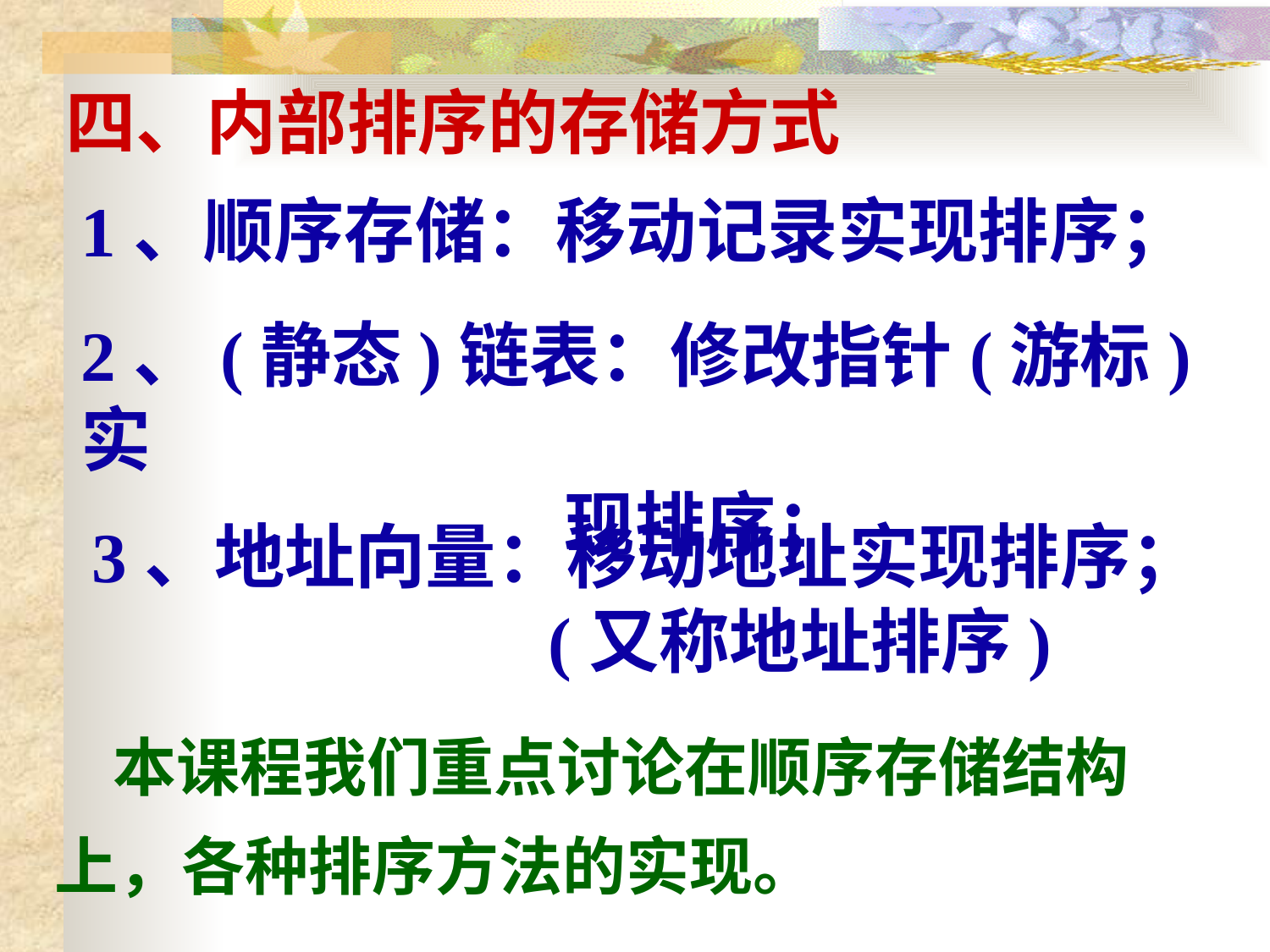

# 四、内部排序的存储方式
1、顺序存储：移动记录实现排序；
2、(静态)链表：修改指针(游标)实
                             现排序；
3、地址向量：移动地址实现排序；
                          (又称地址排序)
   本课程我们重点讨论在顺序存储结构上，各种排序方法的实现。